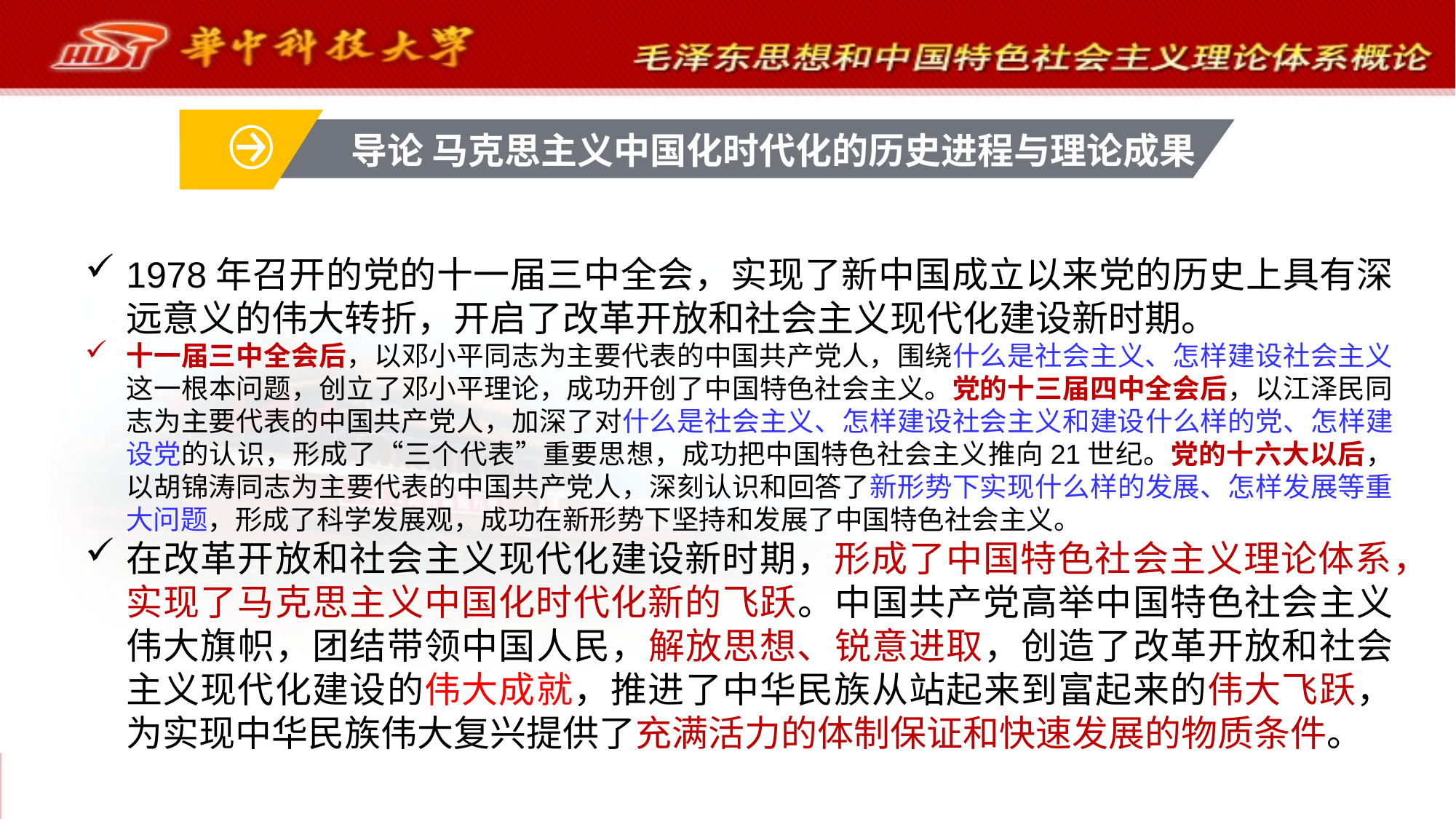

导论 马克思主义中国化时代化的历史进程与理论成果

1978年召开的党的十一届三中全会，实现了新中国成立以来党的历史上具有深远意义的伟大转折，开启了改革开放和社会主义现代化建设新时期。
十一届三中全会后，以邓小平同志为主要代表的中国共产党人，围绕什么是社会主义、怎样建设社会主义这一根本问题，创立了邓小平理论，成功开创了中国特色社会主义。党的十三届四中全会后，以江泽民同志为主要代表的中国共产党人，加深了对什么是社会主义、怎样建设社会主义和建设什么样的党、怎样建设党的认识，形成了“三个代表”重要思想，成功把中国特色社会主义推向21世纪。党的十六大以后，以胡锦涛同志为主要代表的中国共产党人，深刻认识和回答了新形势下实现什么样的发展、怎样发展等重大问题，形成了科学发展观，成功在新形势下坚持和发展了中国特色社会主义。
在改革开放和社会主义现代化建设新时期，形成了中国特色社会主义理论体系，实现了马克思主义中国化时代化新的飞跃。中国共产党高举中国特色社会主义伟大旗帜，团结带领中国人民，解放思想、锐意进取，创造了改革开放和社会主义现代化建设的伟大成就，推进了中华民族从站起来到富起来的伟大飞跃，为实现中华民族伟大复兴提供了充满活力的体制保证和快速发展的物质条件。